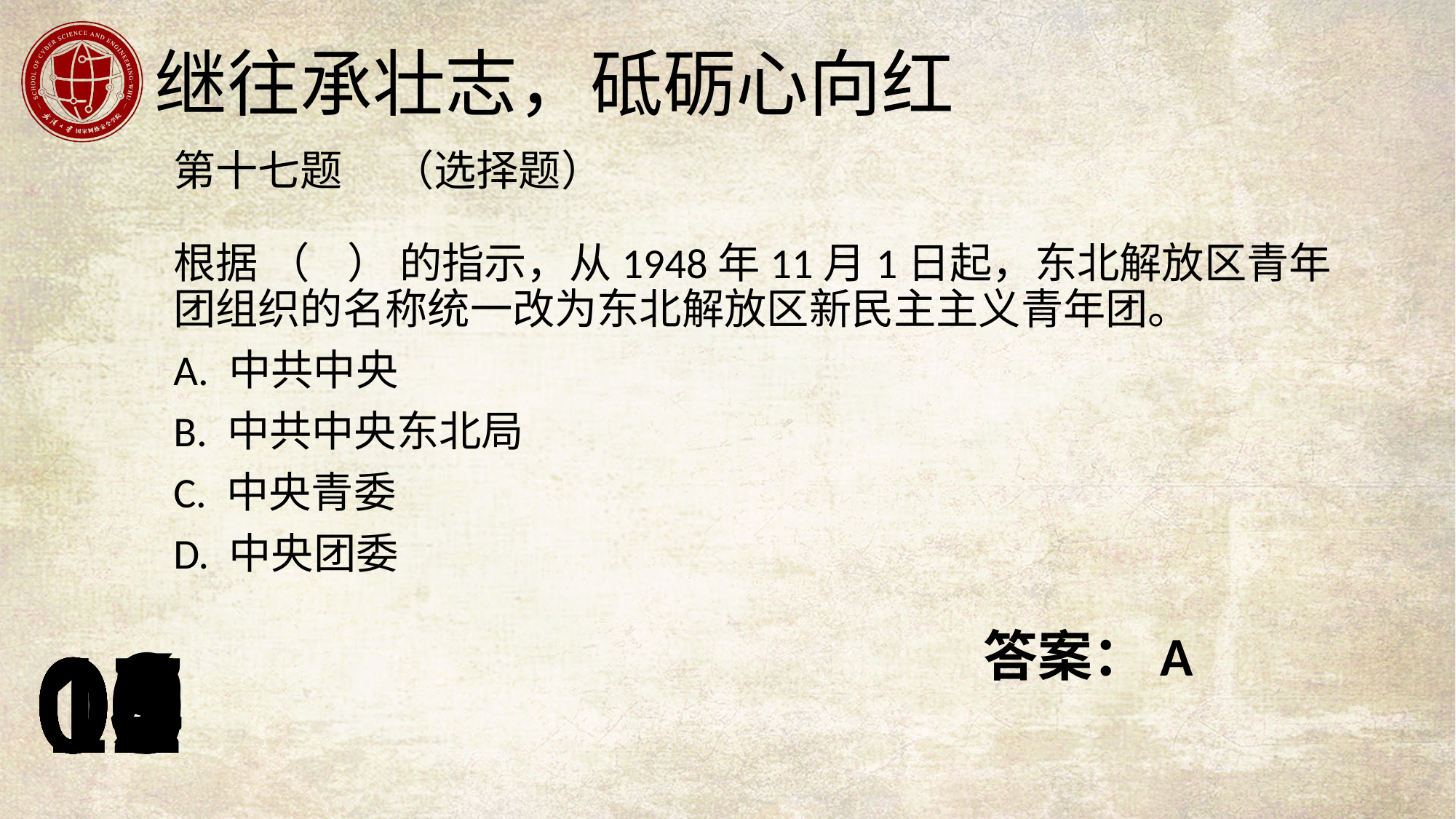

第十七题	（选择题）

根据 （    ） 的指示，从1948年11月1日起，东北解放区青年团组织的名称统一改为东北解放区新民主主义青年团。
A. 中共中央
B. 中共中央东北局
C. 中央青委
D. 中央团委
答案：A